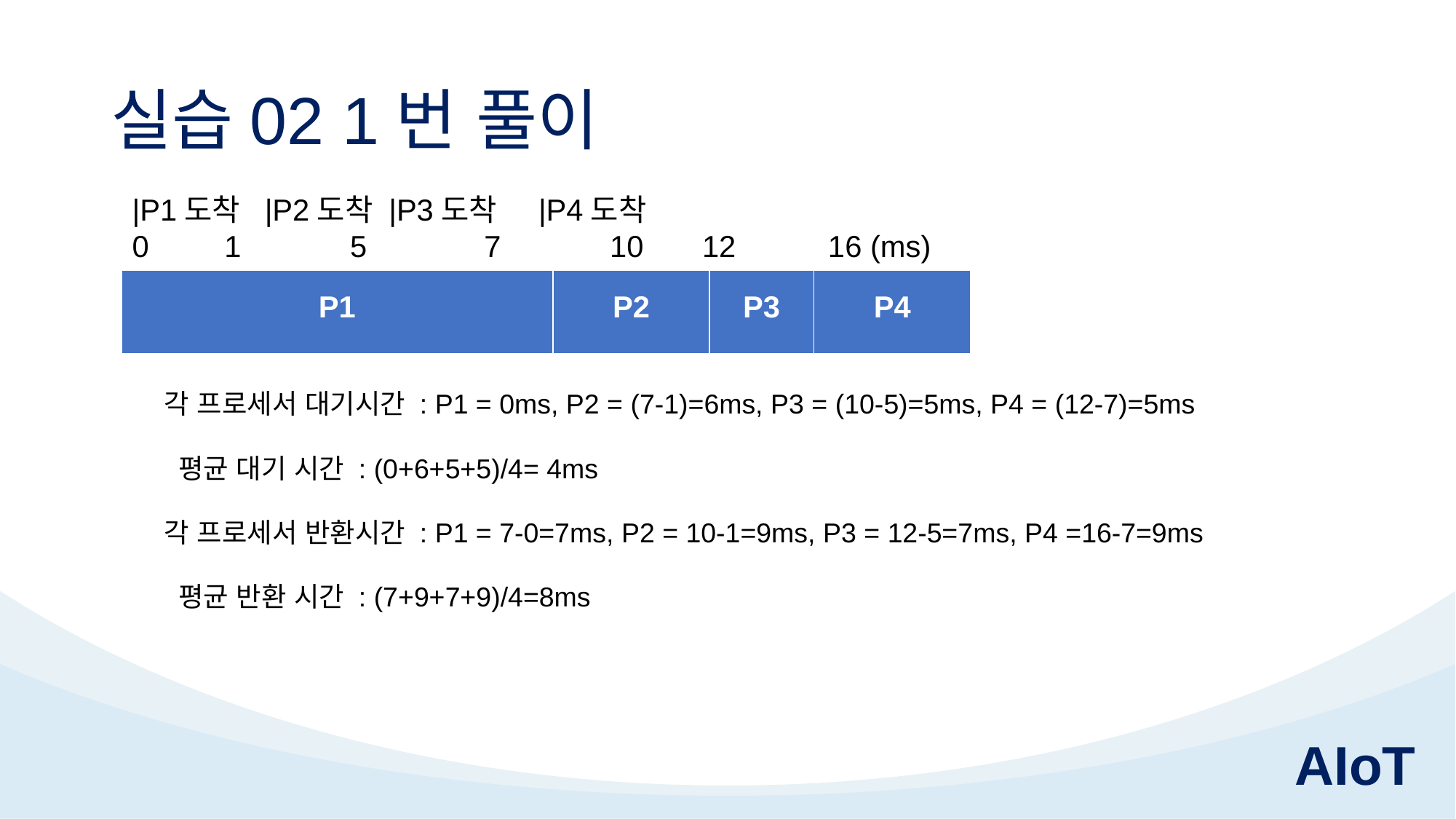

# 실습02 1번 풀이
|P1도착  |P2도착 |P3도착    |P4도착
0         1             5              7             10       12           16 (ms)
| P1 | P2 | P3 | P4 |
| --- | --- | --- | --- |
각 프로세서 대기시간 : P1 = 0ms, P2 = (7-1)=6ms, P3 = (10-5)=5ms, P4 = (12-7)=5ms
 평균 대기 시간 : (0+6+5+5)/4= 4ms
각 프로세서 반환시간 : P1 = 7-0=7ms, P2 = 10-1=9ms, P3 = 12-5=7ms, P4 =16-7=9ms
 평균 반환 시간 : (7+9+7+9)/4=8ms